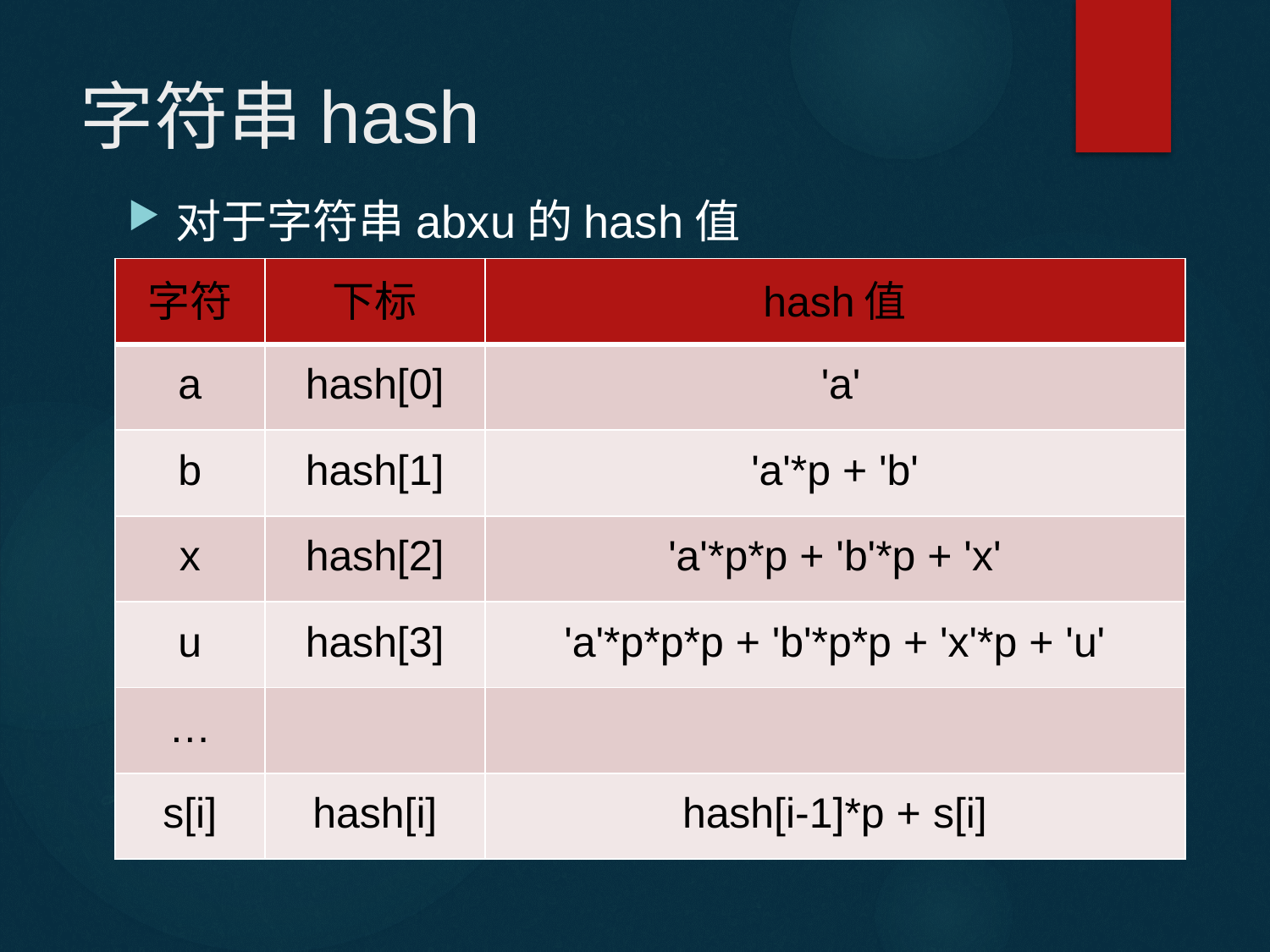

# 字符串hash
对于字符串abxu的hash值
| 字符 | 下标 | hash值 |
| --- | --- | --- |
| a | hash[0] | 'a' |
| b | hash[1] | 'a'\*p + 'b' |
| x | hash[2] | 'a'\*p\*p + 'b'\*p + 'x' |
| u | hash[3] | 'a'\*p\*p\*p + 'b'\*p\*p + 'x'\*p + 'u' |
| … |  |  |
| s[i] | hash[i] | hash[i-1]\*p + s[i] |